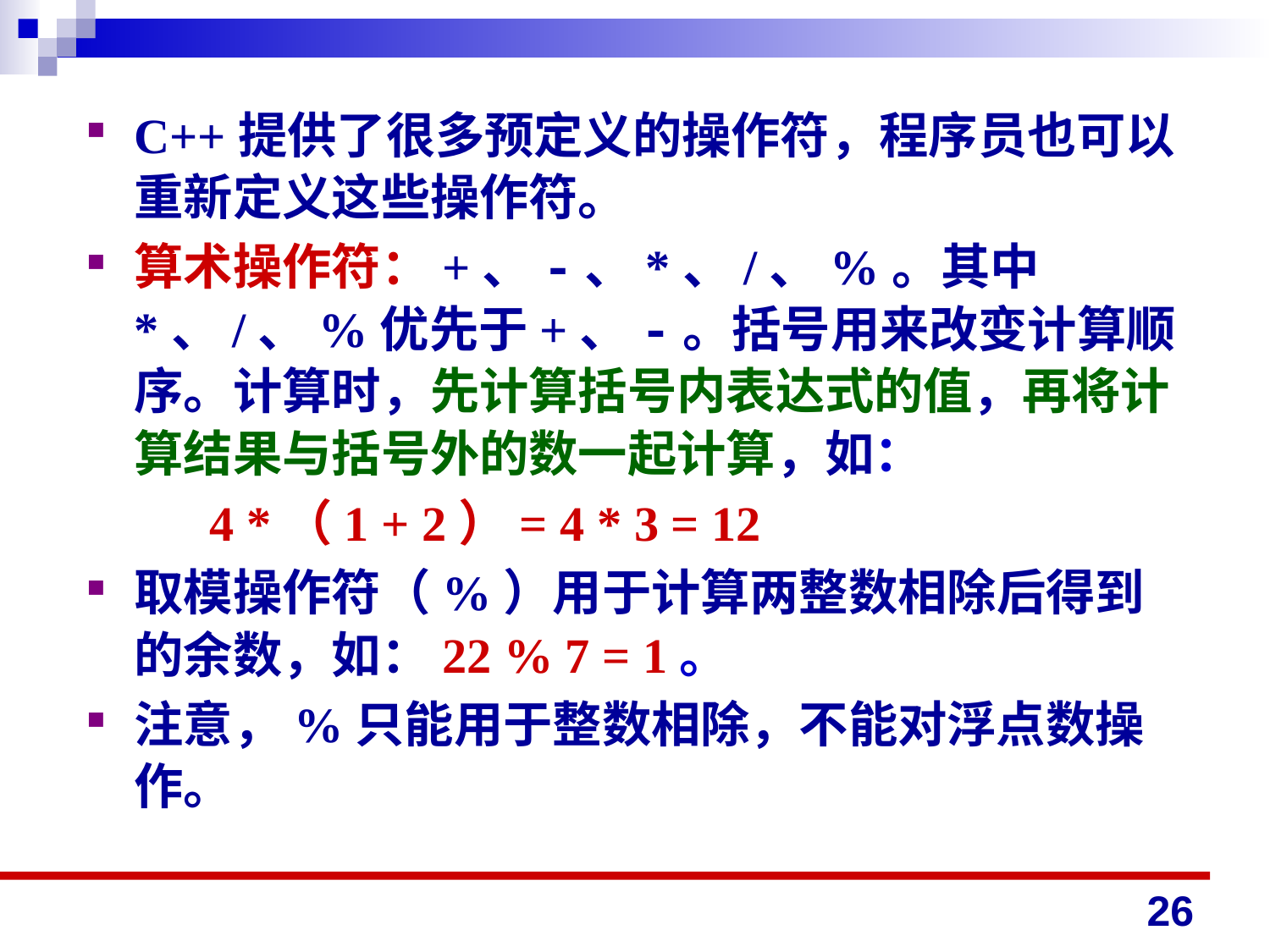

C++提供了很多预定义的操作符，程序员也可以重新定义这些操作符。
算术操作符：+、-、*、/、%。其中*、/、%优先于+、-。括号用来改变计算顺序。计算时，先计算括号内表达式的值，再将计算结果与括号外的数一起计算，如：
          4 *（1 + 2）= 4 * 3 = 12
取模操作符（%）用于计算两整数相除后得到的余数，如：22 % 7 = 1。
注意，%只能用于整数相除，不能对浮点数操作。
26